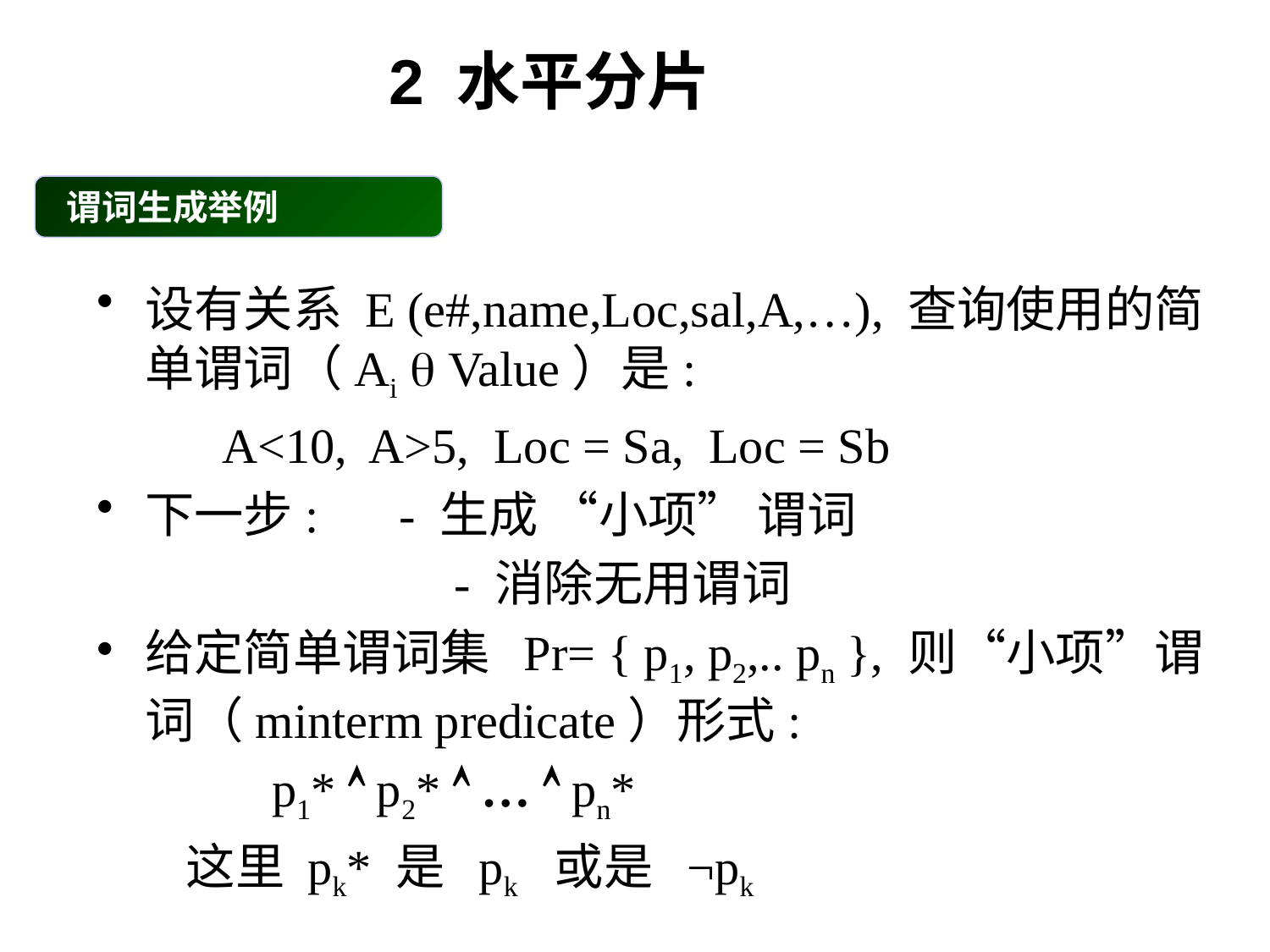

2 水平分片

 谓词生成举例
设有关系 E (e#,name,Loc,sal,A,…), 查询使用的简单谓词（Ai θ Value）是:
     A<10,  A>5,  Loc = Sa,  Loc = Sb
下一步: 	- 生成 “小项” 谓词
			- 消除无用谓词
给定简单谓词集  Pr= { p1, p2,.. pn }, 则“小项”谓词（minterm predicate）形式:
		p1* ∧ p2* ∧ … ∧ pn*
       这里 pk* 是  pk  或是  ¬pk